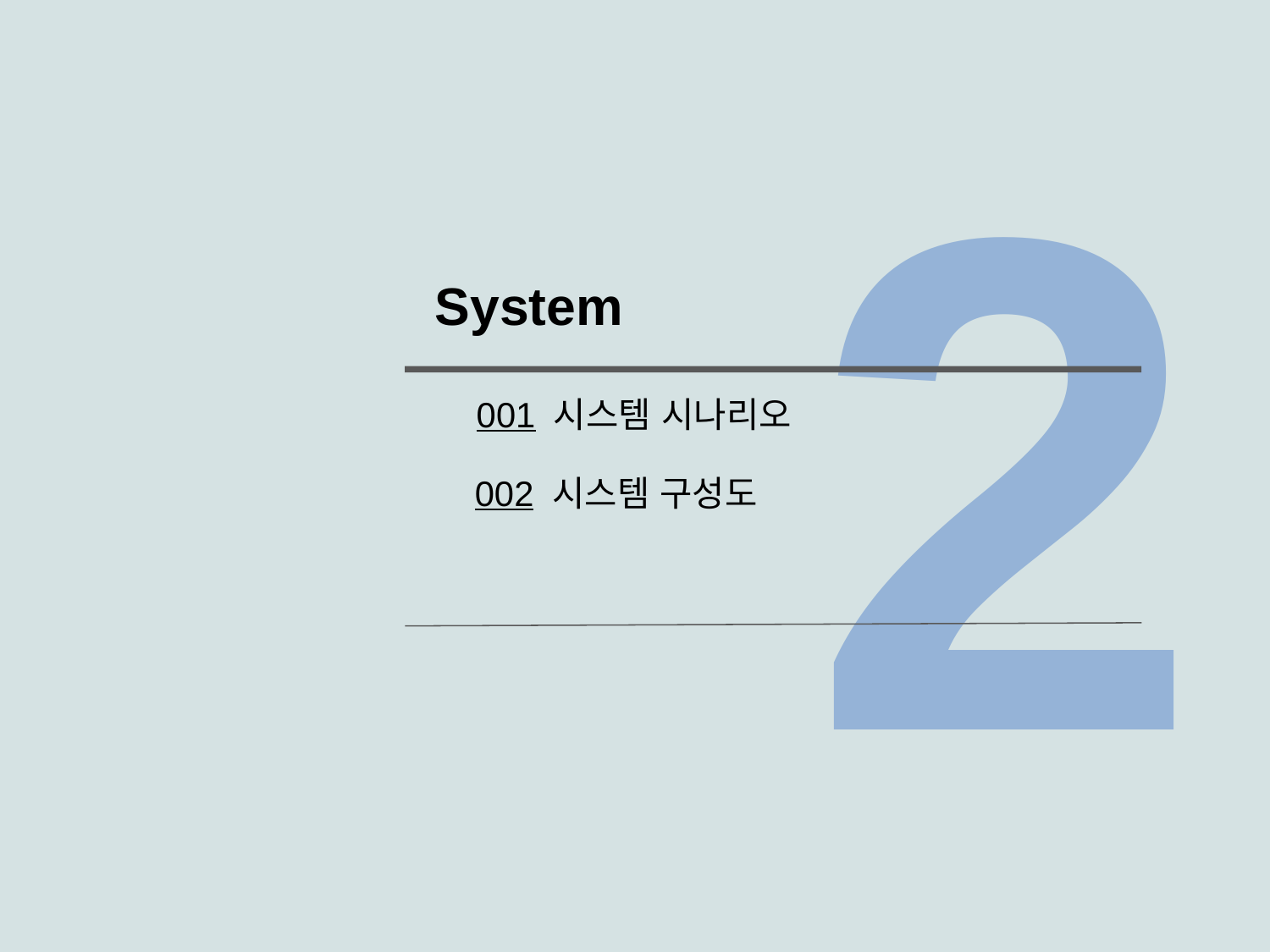

2
System

001 시스템 시나리오
002 시스템 구성도